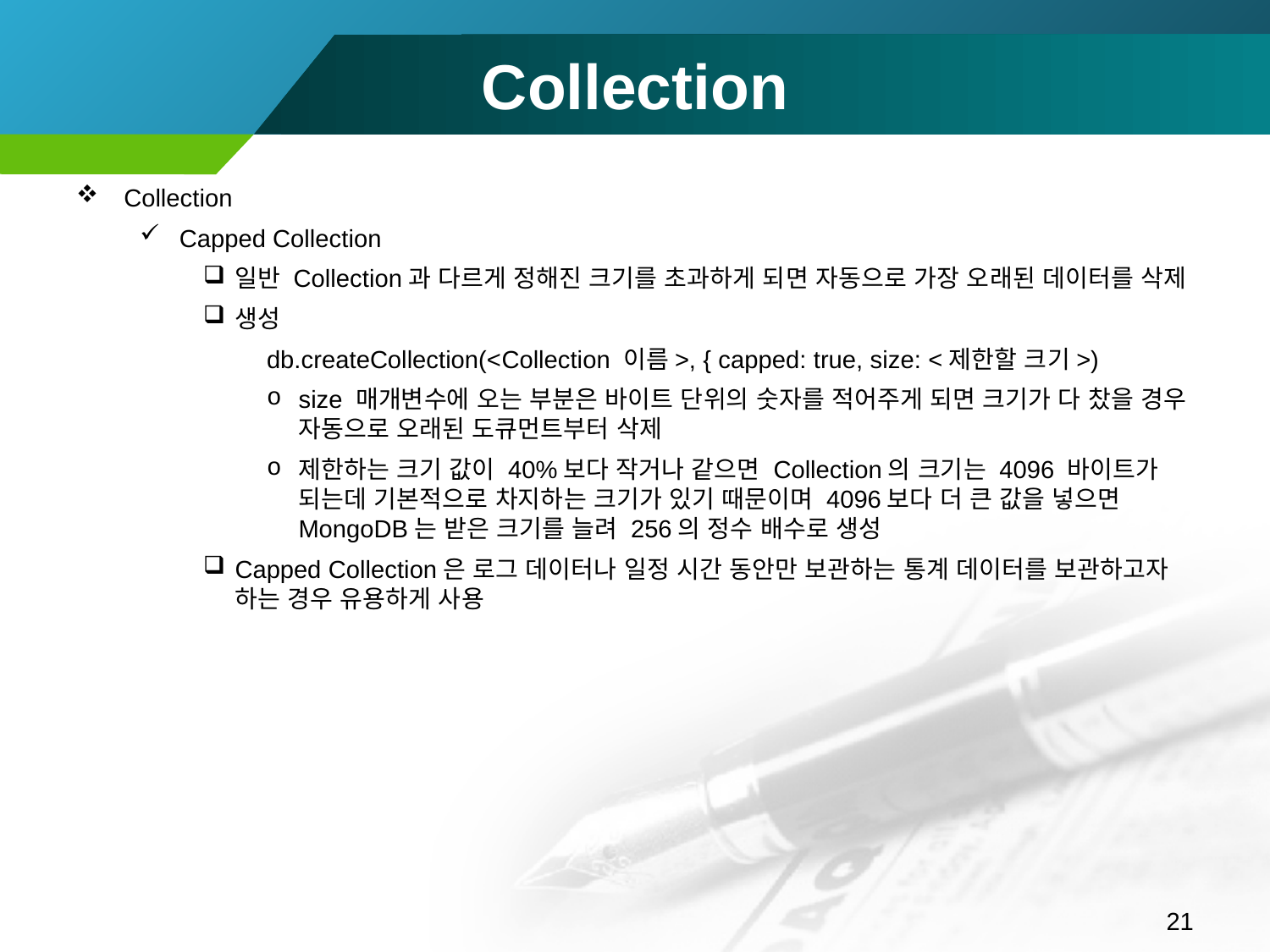

# Collection
Collection
Capped Collection
일반 Collection과 다르게 정해진 크기를 초과하게 되면 자동으로 가장 오래된 데이터를 삭제
생성
db.createCollection(<Collection 이름>, { capped: true, size: <제한할 크기>)
size 매개변수에 오는 부분은 바이트 단위의 숫자를 적어주게 되면 크기가 다 찼을 경우 자동으로 오래된 도큐먼트부터 삭제
제한하는 크기 값이 40%보다 작거나 같으면 Collection의 크기는 4096 바이트가 되는데 기본적으로 차지하는 크기가 있기 때문이며 4096보다 더 큰 값을 넣으면 MongoDB는 받은 크기를 늘려 256의 정수 배수로 생성
Capped Collection은 로그 데이터나 일정 시간 동안만 보관하는 통계 데이터를 보관하고자 하는 경우 유용하게 사용
21